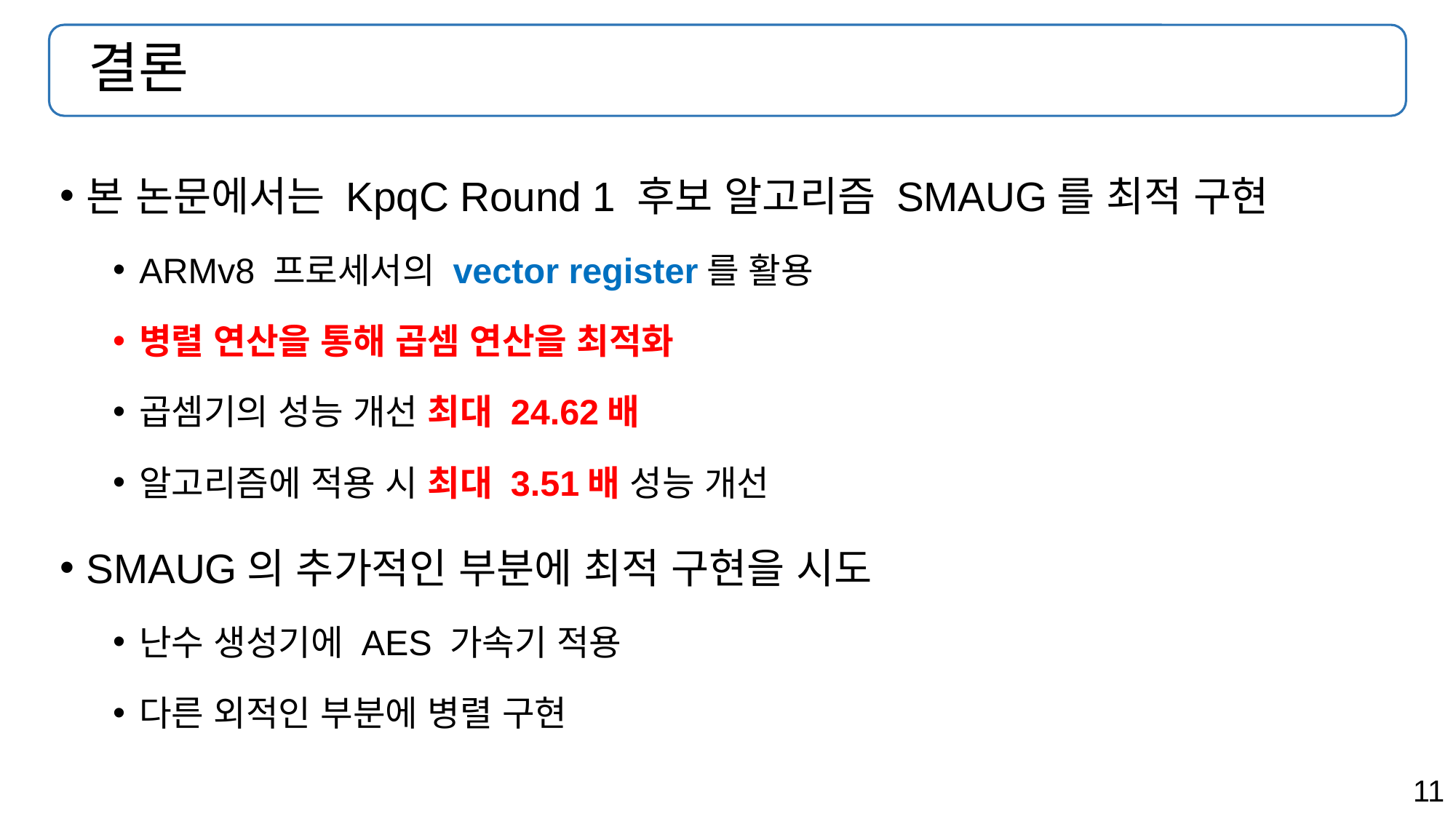

# 결론
본 논문에서는 KpqC Round 1 후보 알고리즘 SMAUG를 최적 구현
ARMv8 프로세서의 vector register를 활용
병렬 연산을 통해 곱셈 연산을 최적화
곱셈기의 성능 개선 최대 24.62배
알고리즘에 적용 시 최대 3.51배 성능 개선
SMAUG의 추가적인 부분에 최적 구현을 시도
난수 생성기에 AES 가속기 적용
다른 외적인 부분에 병렬 구현